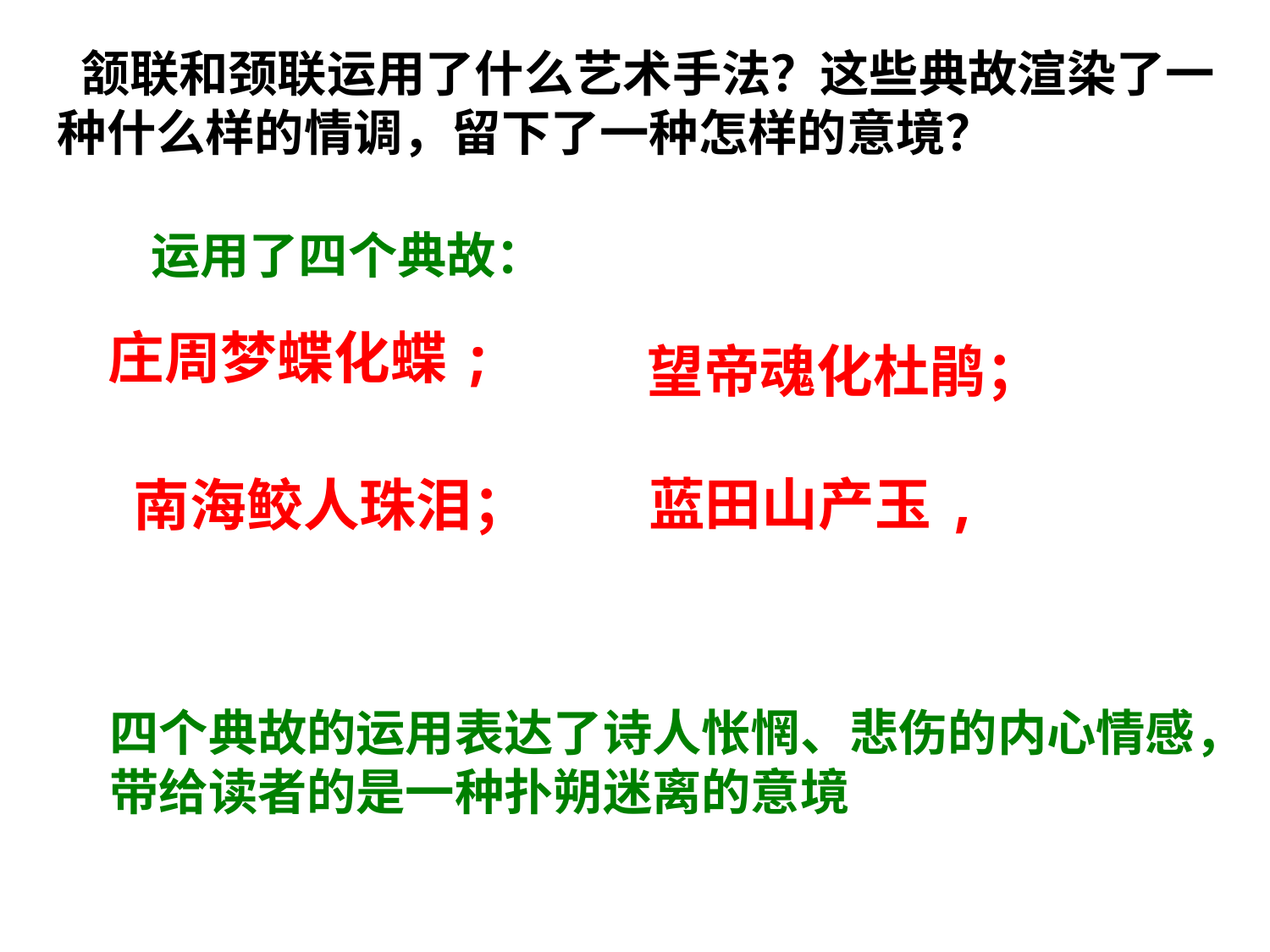

颔联和颈联运用了什么艺术手法？这些典故渲染了一种什么样的情调，留下了一种怎样的意境？
运用了四个典故：
庄周梦蝶化蝶;
望帝魂化杜鹃；
蓝田山产玉,
南海鲛人珠泪；
四个典故的运用表达了诗人怅惘、悲伤的内心情感，带给读者的是一种扑朔迷离的意境